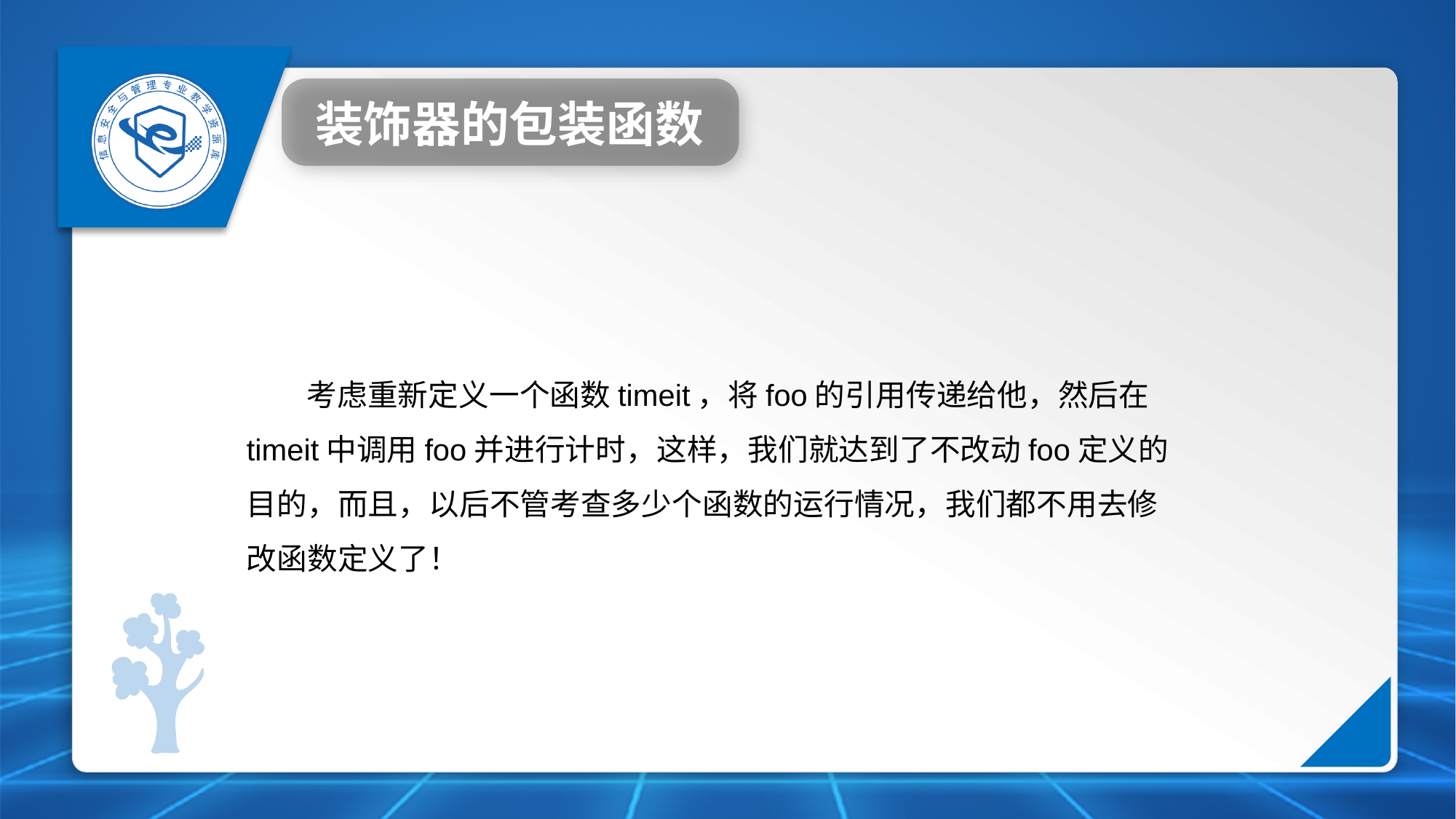

装饰器的包装函数
考虑重新定义一个函数timeit，将foo的引用传递给他，然后在timeit中调用foo并进行计时，这样，我们就达到了不改动foo定义的目的，而且，以后不管考查多少个函数的运行情况，我们都不用去修改函数定义了！